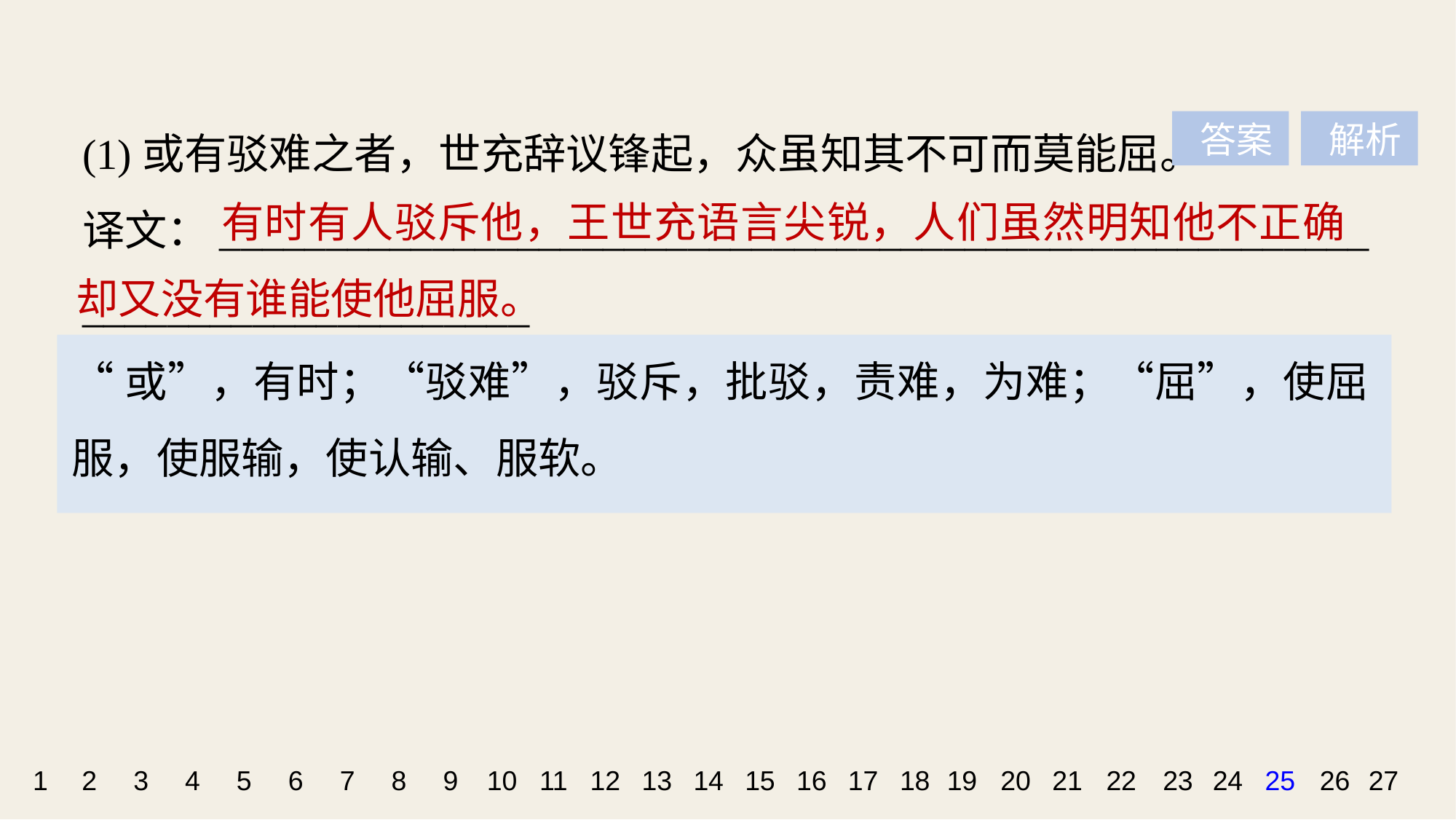

(1)或有驳难之者，世充辞议锋起，众虽知其不可而莫能屈。
译文：______________________________________________________
_____________________
 答案
 解析
             有时有人驳斥他，王世充语言尖锐，人们虽然明知他不正确却又没有谁能使他屈服。
“或”，有时；“驳难”，驳斥，批驳，责难，为难；“屈”，使屈服，使服输，使认输、服软。

1
2
3
4
5
6
7
8
9
10
11
12
13
14
15
16
17
18
19
20
21
22
23
24
25
26
27